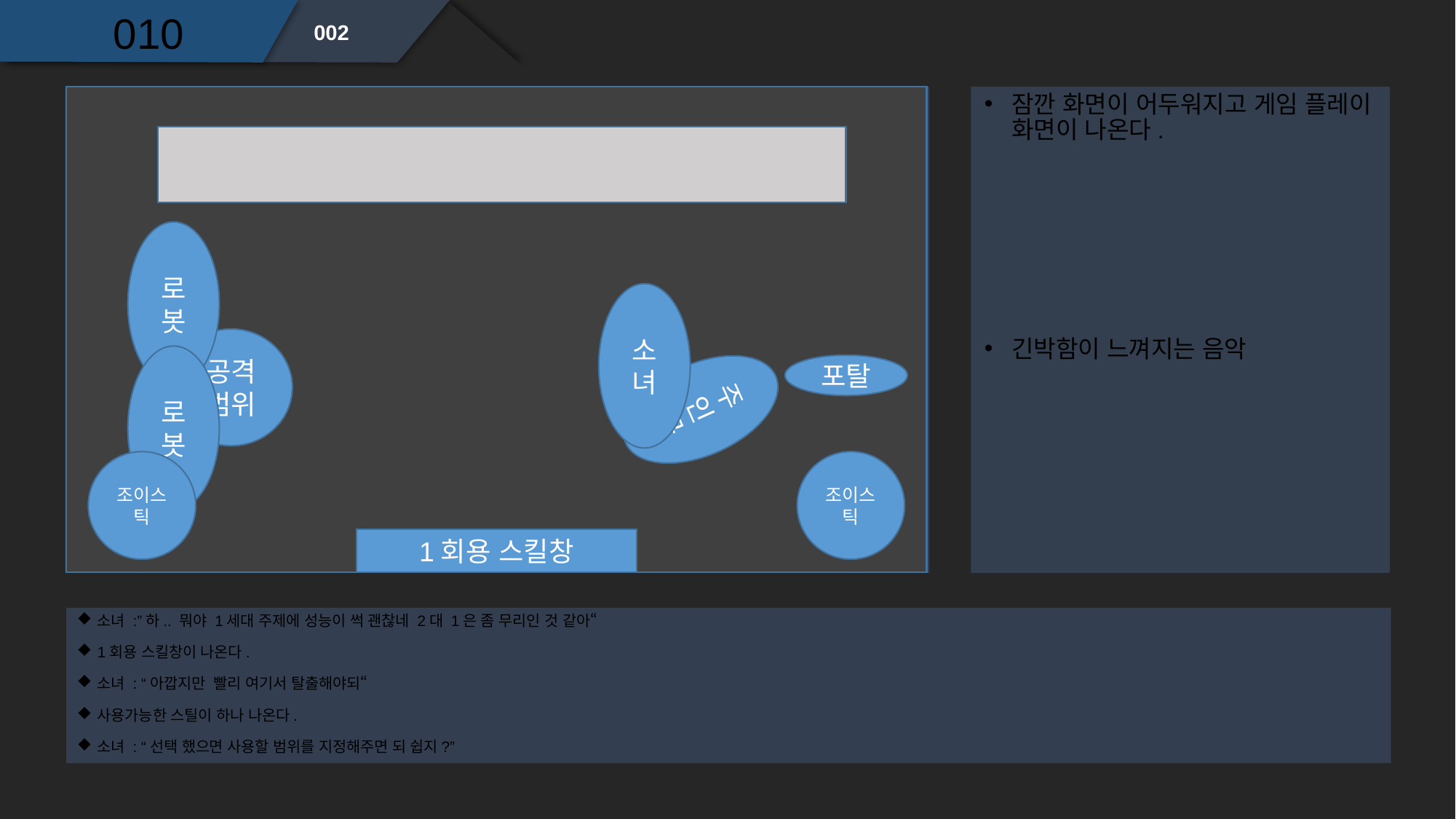

010
002

잠깐 화면이 어두워지고 게임 플레이 화면이 나온다.

로봇
소녀
주인공
공격범위
긴박함이 느껴지는 음악

로봇
포탈
조이스틱
조이스틱
1회용 스킬창
소녀 :”하.. 뭐야 1세대 주제에 성능이 썩 괜찮네 2대 1은 좀 무리인 것 같아“
1회용 스킬창이 나온다.
소녀 : “아깝지만  빨리 여기서 탈출해야되“
사용가능한 스틸이 하나 나온다.
소녀 : “선택 했으면 사용할 범위를 지정해주면 되 쉽지?”